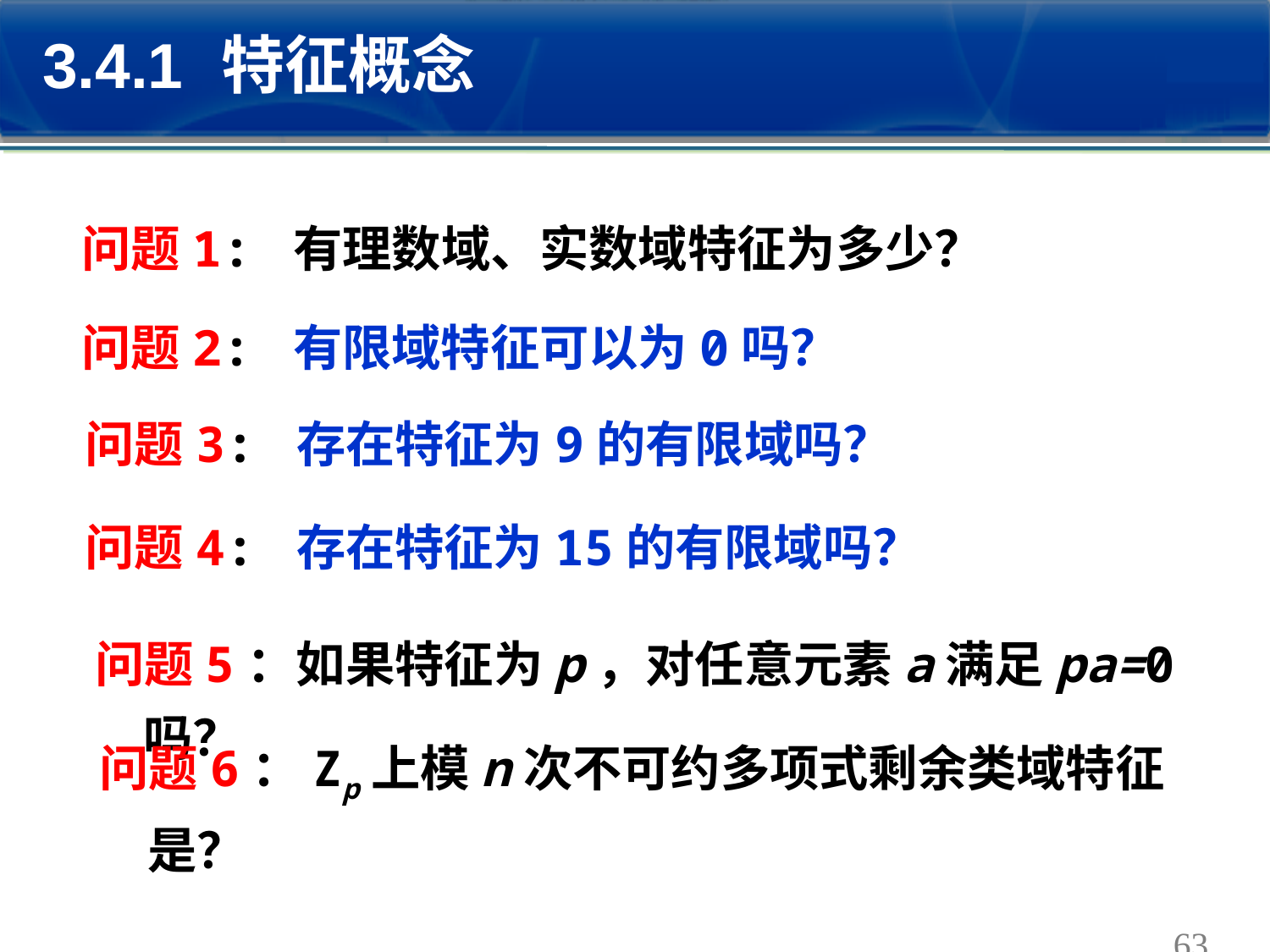

3.4.1 特征概念
问题1: 有理数域、实数域特征为多少？
问题2: 有限域特征可以为0吗？
 问题3: 存在特征为9的有限域吗？
 问题4: 存在特征为15的有限域吗？
 问题5：如果特征为p，对任意元素a满足pa=0吗？
 问题6：Zp上模n次不可约多项式剩余类域特征是？
63